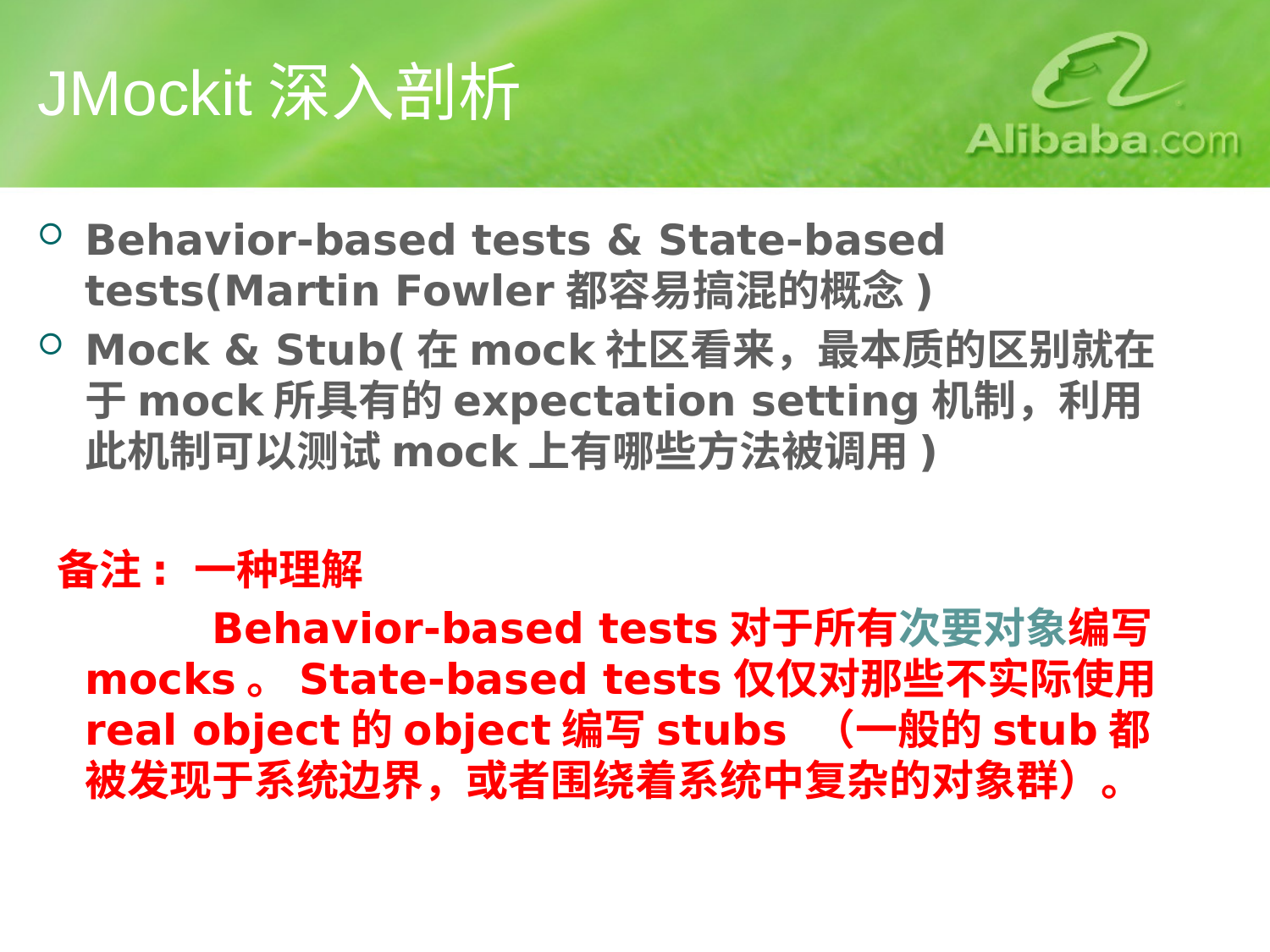

# JMockit深入剖析
Behavior-based tests & State-based tests(Martin Fowler都容易搞混的概念)
Mock & Stub(在mock社区看来，最本质的区别就在于mock所具有的expectation setting机制，利用此机制可以测试mock上有哪些方法被调用)

 备注: 一种理解
	  	Behavior-based tests对于所有次要对象编写mocks。State-based tests仅仅对那些不实际使用real object的object编写stubs （一般的stub都被发现于系统边界，或者围绕着系统中复杂的对象群）。